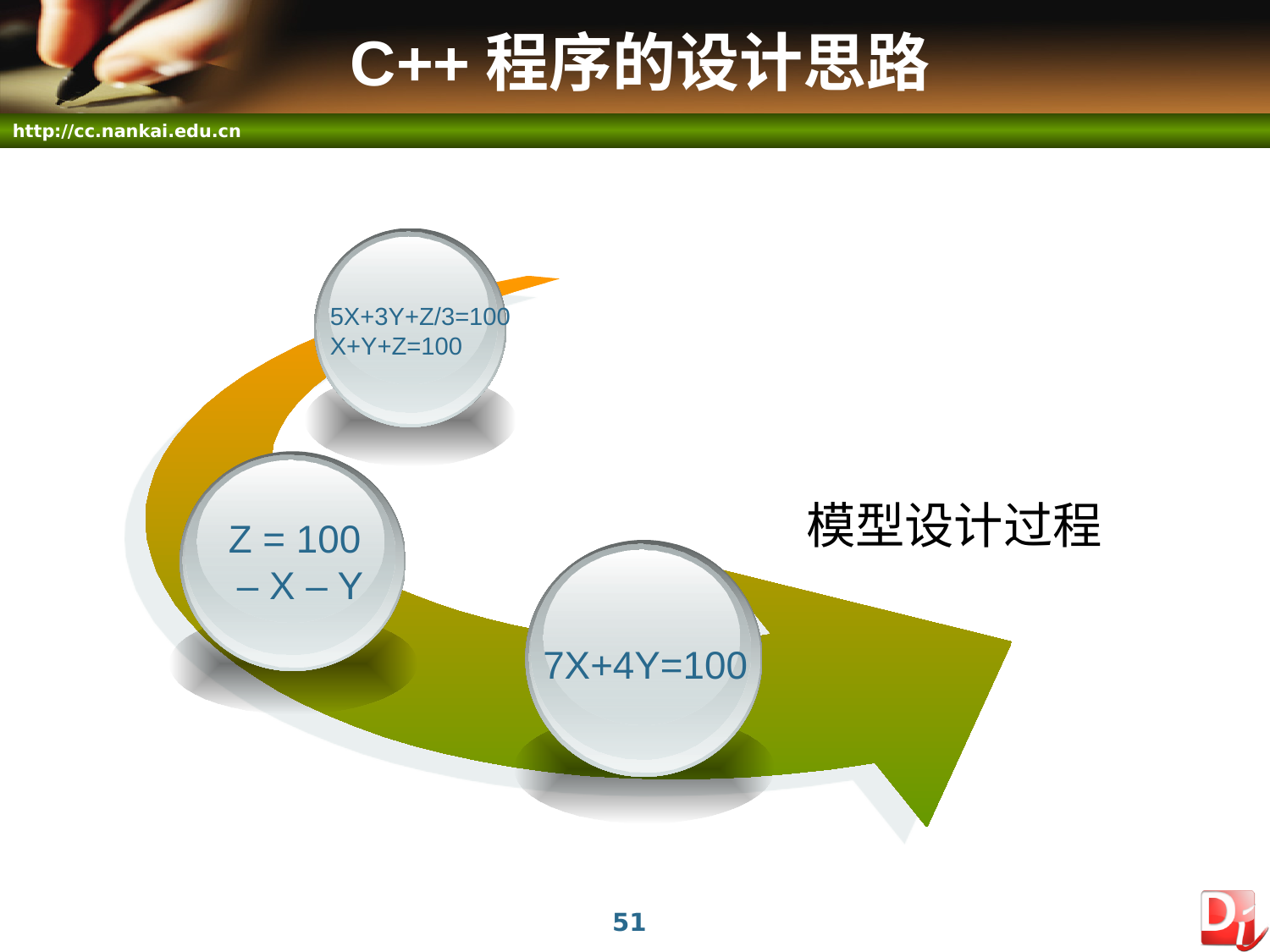

# C++程序的设计思路

5X+3Y+Z/3=100
X+Y+Z=100

模型设计过程
Z = 100
 – X – Y

7X+4Y=100
51